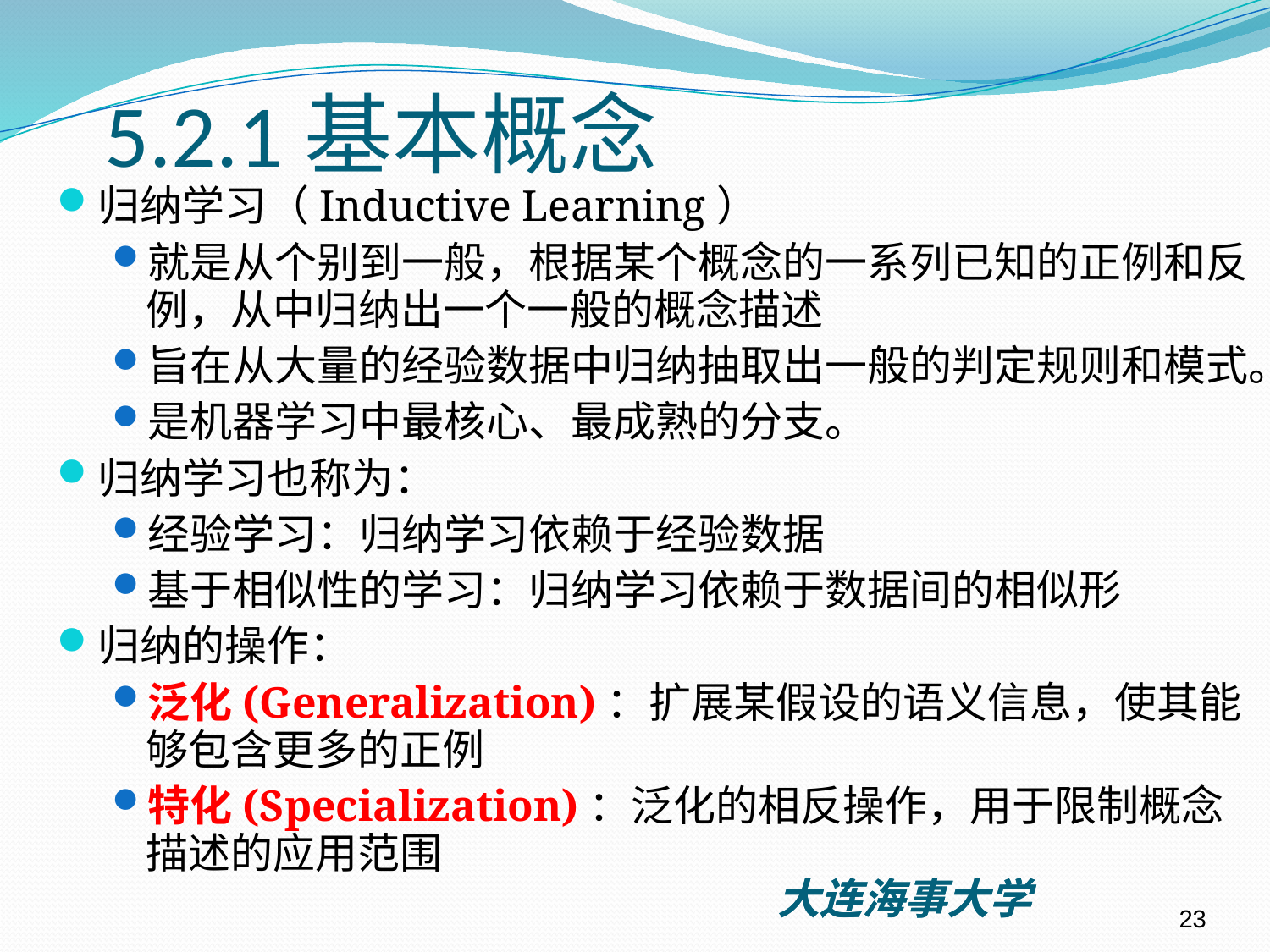

# 5.2.1基本概念
归纳学习（Inductive Learning）
就是从个别到一般，根据某个概念的一系列已知的正例和反例，从中归纳出一个一般的概念描述
旨在从大量的经验数据中归纳抽取出一般的判定规则和模式。
是机器学习中最核心、最成熟的分支。
归纳学习也称为：
经验学习：归纳学习依赖于经验数据
基于相似性的学习：归纳学习依赖于数据间的相似形
归纳的操作：
泛化(Generalization)：扩展某假设的语义信息，使其能够包含更多的正例
特化(Specialization)：泛化的相反操作，用于限制概念描述的应用范围
23